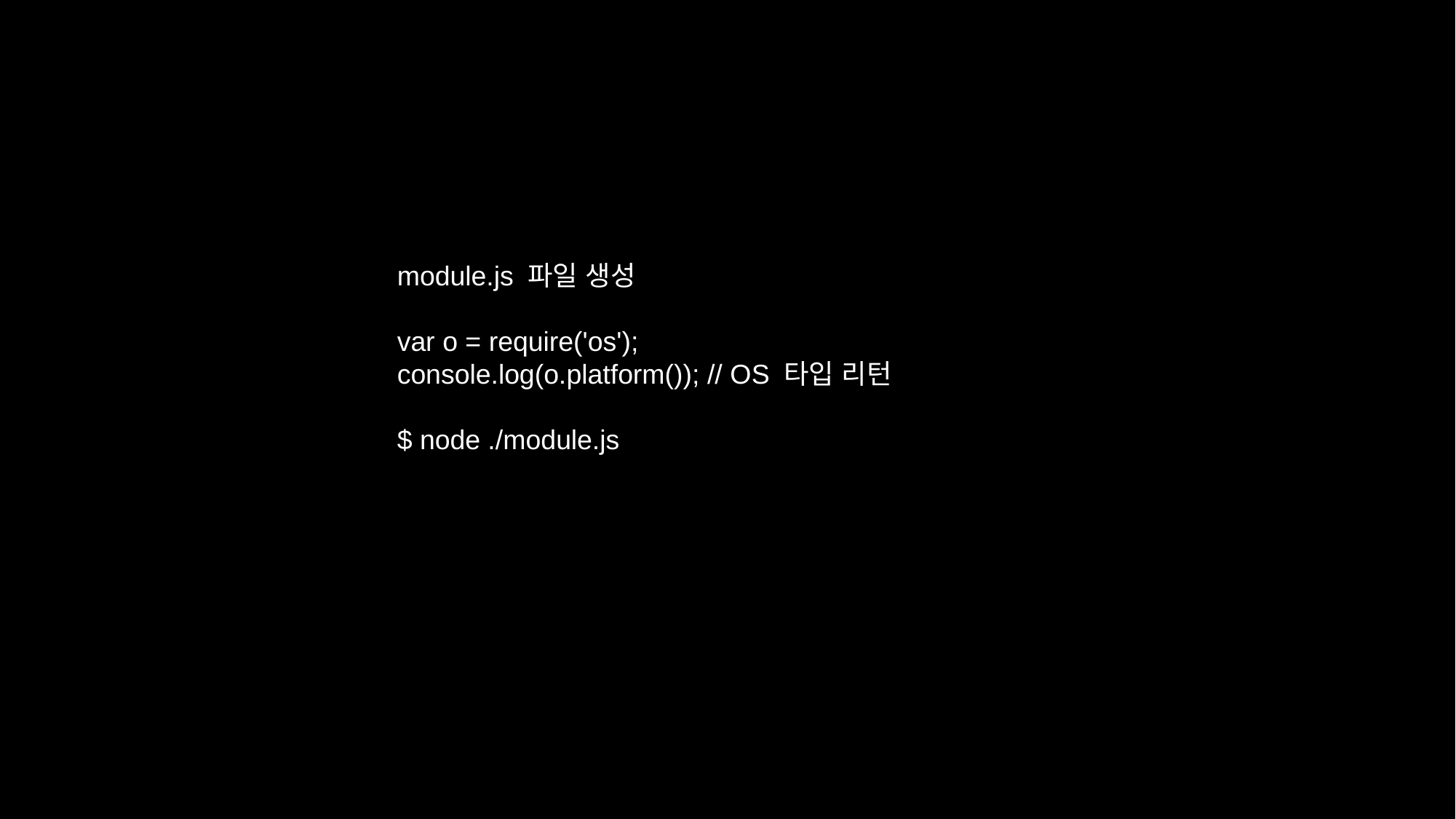

module.js 파일 생성

var o = require('os');
console.log(o.platform()); // OS 타입 리턴

$ node ./module.js